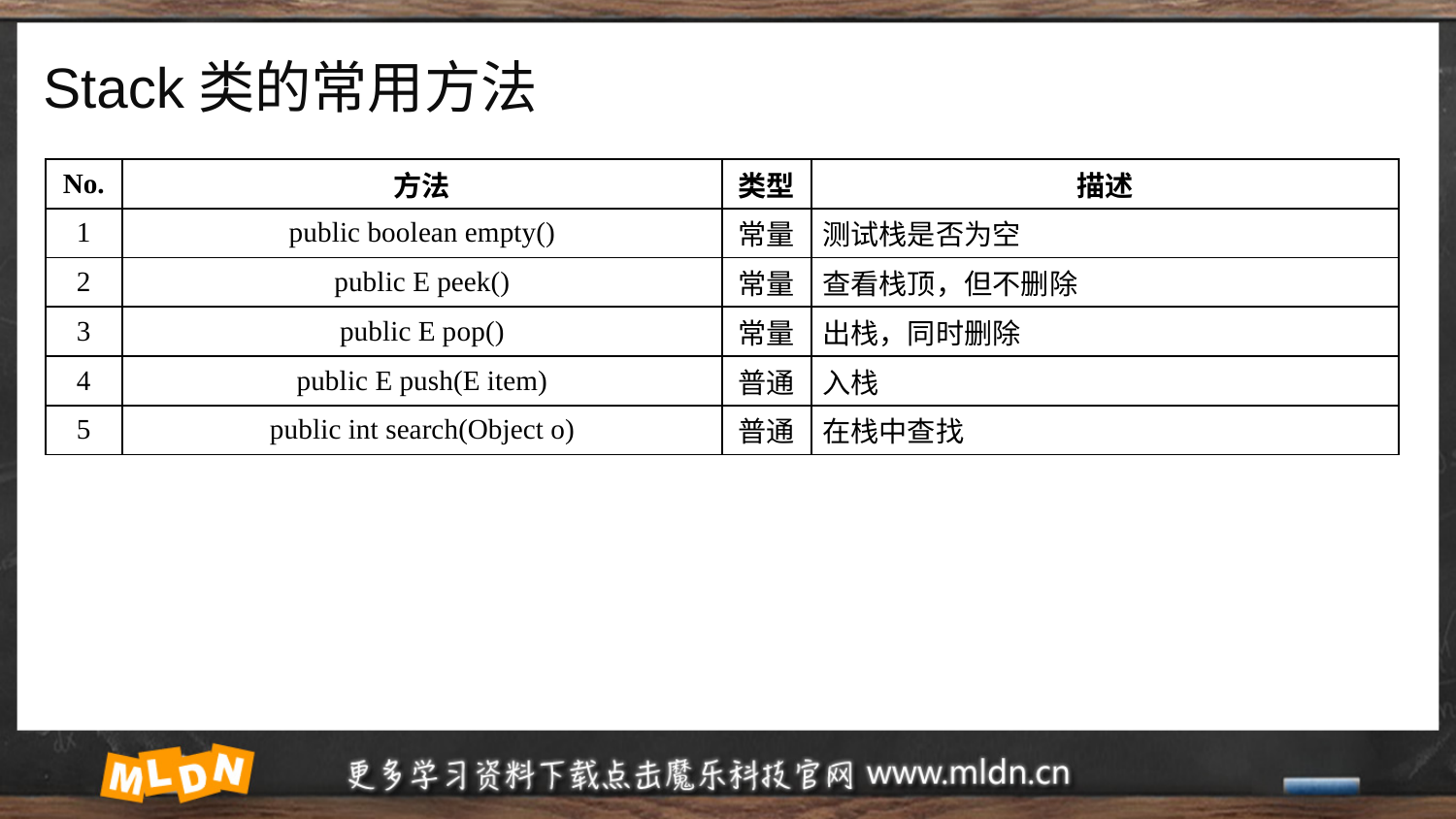

# Stack类的常用方法
| No. | 方法 | 类型 | 描述 |
| --- | --- | --- | --- |
| 1 | public boolean empty() | 常量 | 测试栈是否为空 |
| 2 | public E peek() | 常量 | 查看栈顶，但不删除 |
| 3 | public E pop() | 常量 | 出栈，同时删除 |
| 4 | public E push(E item) | 普通 | 入栈 |
| 5 | public int search(Object o) | 普通 | 在栈中查找 |